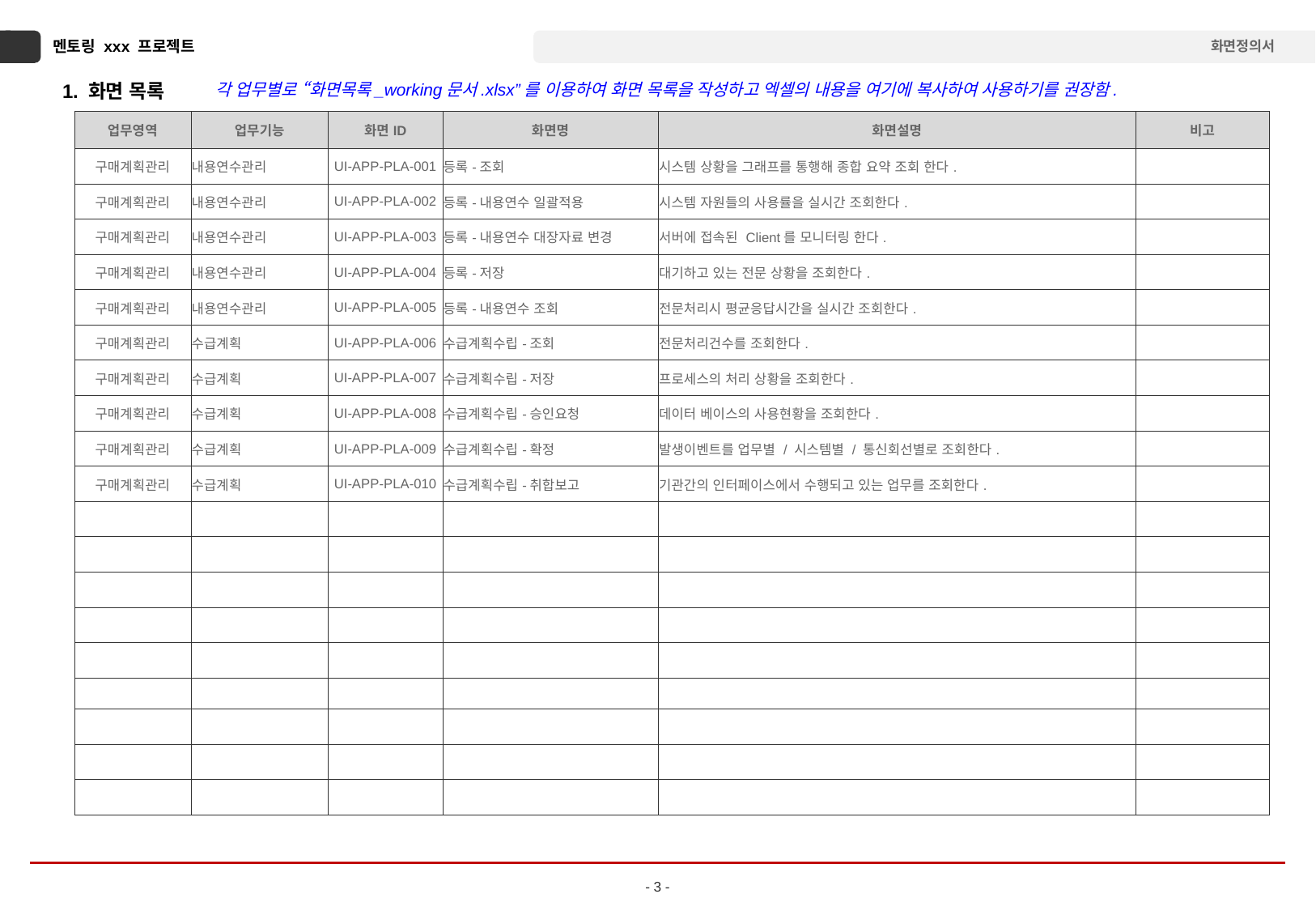

1. 화면 목록
각 업무별로 “화면목록_working문서.xlsx”를 이용하여 화면 목록을 작성하고 엑셀의 내용을 여기에 복사하여 사용하기를 권장함.
| 업무영역 | 업무기능 | 화면ID | 화면명 | 화면설명 | 비고 |
| --- | --- | --- | --- | --- | --- |
| 구매계획관리 | 내용연수관리 | UI-APP-PLA-001 | 등록-조회 | 시스템 상황을 그래프를 통행해 종합 요약 조회 한다. |  |
| 구매계획관리 | 내용연수관리 | UI-APP-PLA-002 | 등록-내용연수 일괄적용 | 시스템 자원들의 사용률을 실시간 조회한다. |  |
| 구매계획관리 | 내용연수관리 | UI-APP-PLA-003 | 등록-내용연수 대장자료 변경 | 서버에 접속된 Client를 모니터링 한다. |  |
| 구매계획관리 | 내용연수관리 | UI-APP-PLA-004 | 등록-저장 | 대기하고 있는 전문 상황을 조회한다. |  |
| 구매계획관리 | 내용연수관리 | UI-APP-PLA-005 | 등록-내용연수 조회 | 전문처리시 평균응답시간을 실시간 조회한다. |  |
| 구매계획관리 | 수급계획 | UI-APP-PLA-006 | 수급계획수립-조회 | 전문처리건수를 조회한다. |  |
| 구매계획관리 | 수급계획 | UI-APP-PLA-007 | 수급계획수립-저장 | 프로세스의 처리 상황을 조회한다. |  |
| 구매계획관리 | 수급계획 | UI-APP-PLA-008 | 수급계획수립-승인요청 | 데이터 베이스의 사용현황을 조회한다. |  |
| 구매계획관리 | 수급계획 | UI-APP-PLA-009 | 수급계획수립-확정 | 발생이벤트를 업무별 / 시스템별 / 통신회선별로 조회한다. |  |
| 구매계획관리 | 수급계획 | UI-APP-PLA-010 | 수급계획수립-취합보고 | 기관간의 인터페이스에서 수행되고 있는 업무를 조회한다. |  |
|  |  |  |  |  |  |
|  |  |  |  |  |  |
|  |  |  |  |  |  |
|  |  |  |  |  |  |
|  |  |  |  |  |  |
|  |  |  |  |  |  |
|  |  |  |  |  |  |
|  |  |  |  |  |  |
|  |  |  |  |  |  |